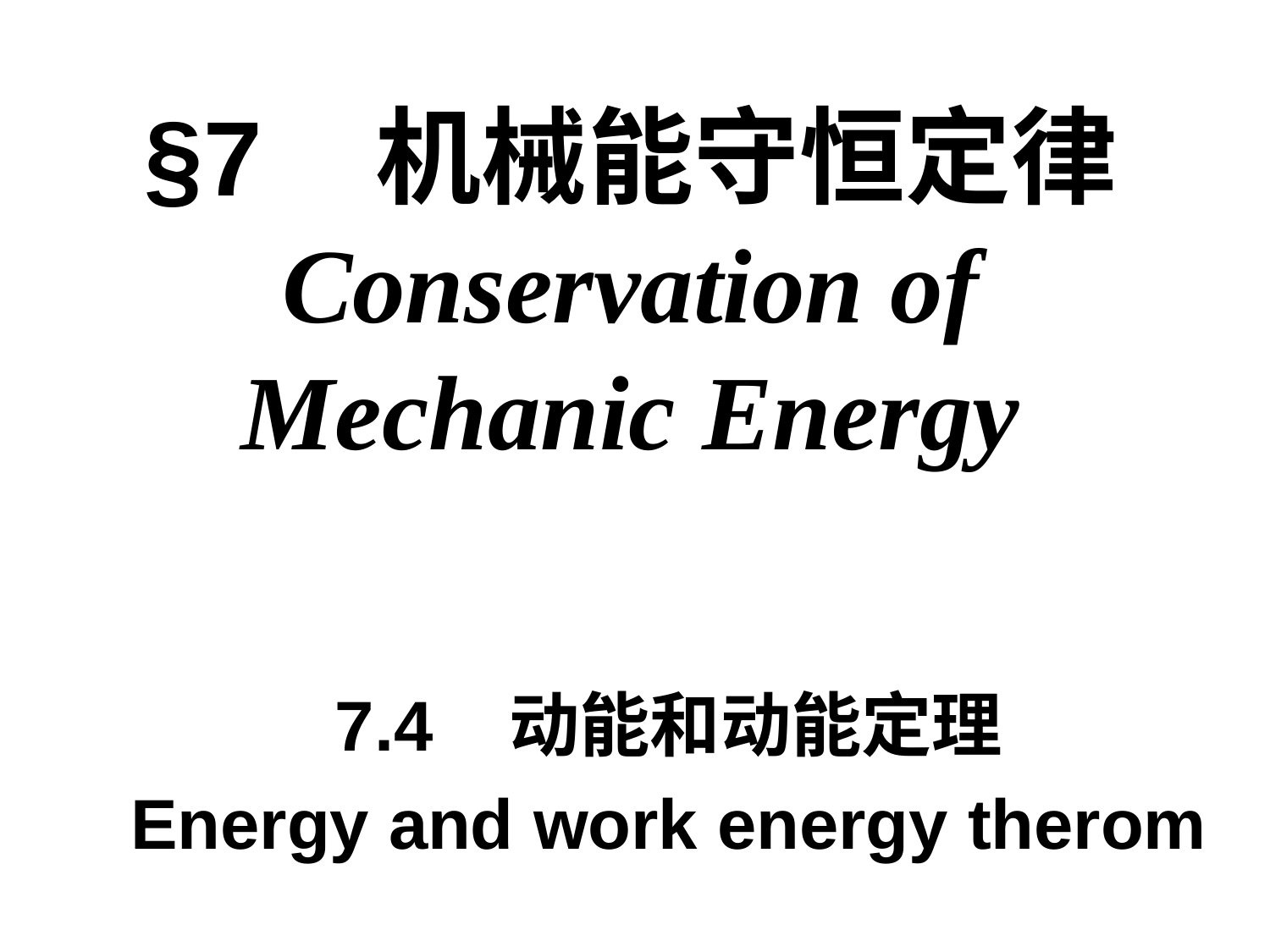

§7   机械能守恒定律
Conservation of Mechanic Energy
7.4   动能和动能定理
Energy and work energy therom